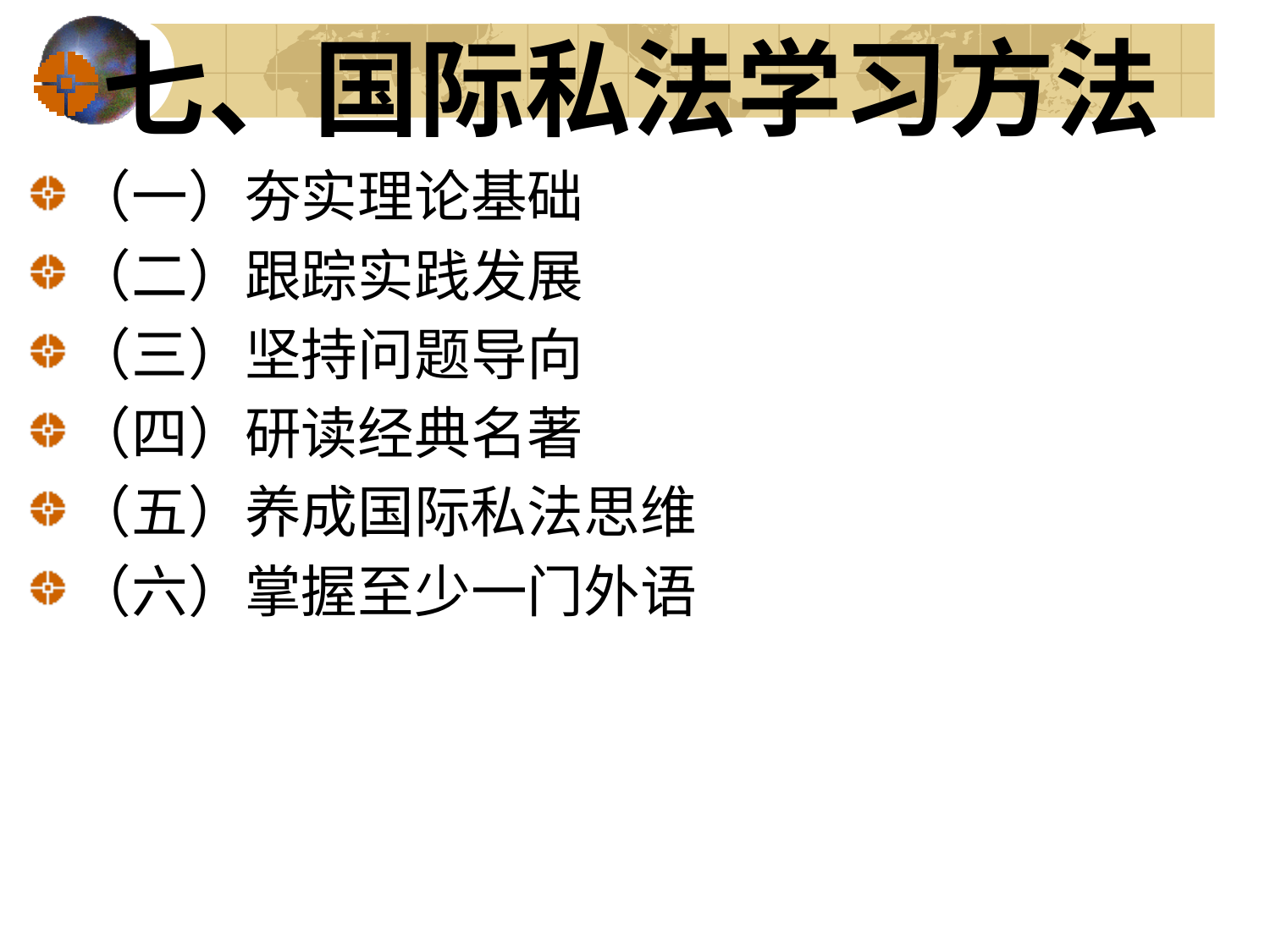

七、国际私法学习方法
（一）夯实理论基础
（二）跟踪实践发展
（三）坚持问题导向
（四）研读经典名著
（五）养成国际私法思维
（六）掌握至少一门外语